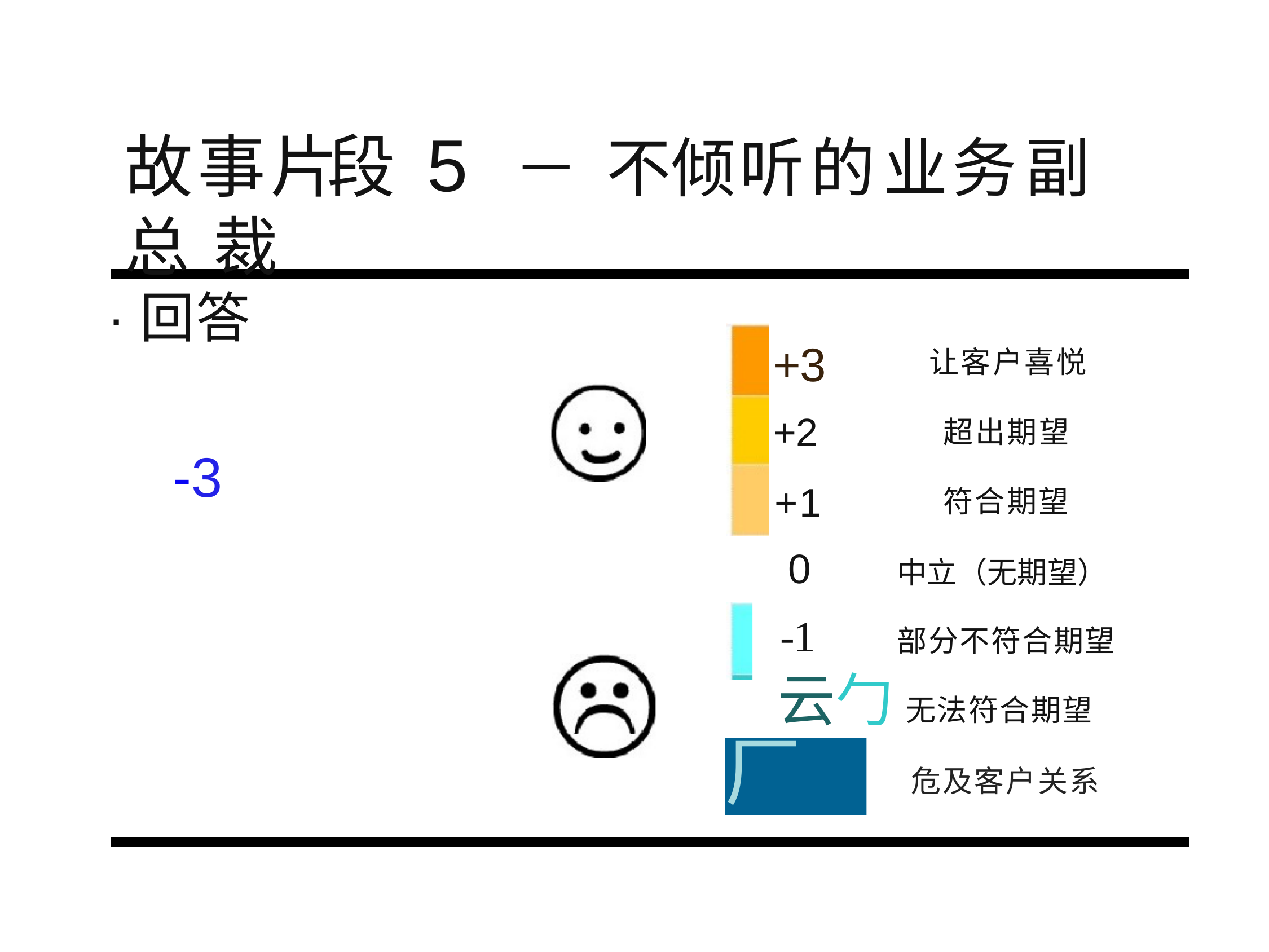

# 故事片段 5－不倾听的业务副总 裁

·回答
+3
+2
+1
0
-1
云勹 无法符合期望

让客户喜悦

超出期望
-3
符合期望
中立（无期望）

部分不符合期望

厂
危及客户关系